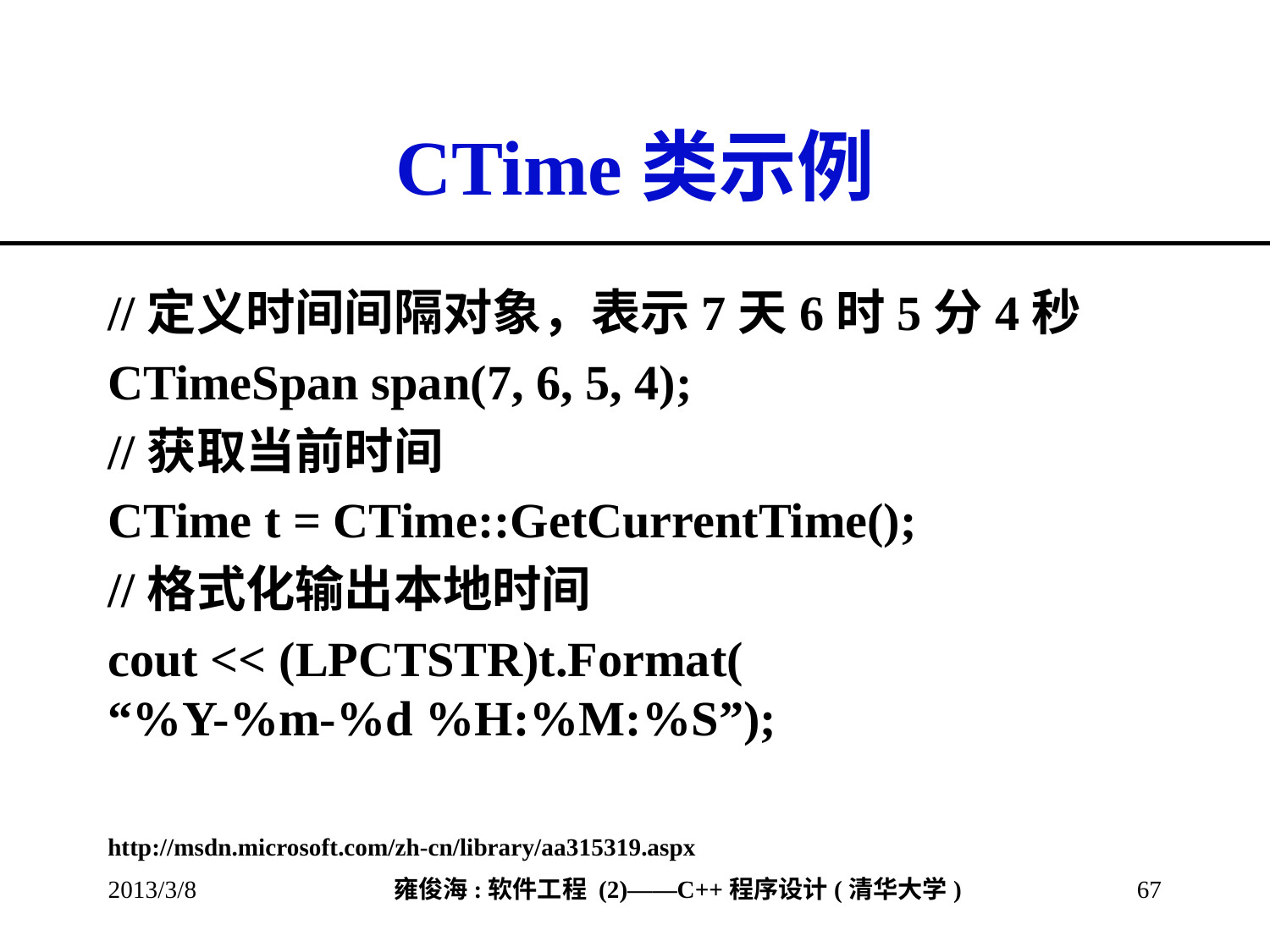

# CTime类示例
//定义时间间隔对象，表示7天6时5分4秒
CTimeSpan span(7, 6, 5, 4);
//获取当前时间
CTime t = CTime::GetCurrentTime();
//格式化输出本地时间
cout << (LPCTSTR)t.Format(
“%Y-%m-%d %H:%M:%S”);
http://msdn.microsoft.com/zh-cn/library/aa315319.aspx
2013/3/8
67